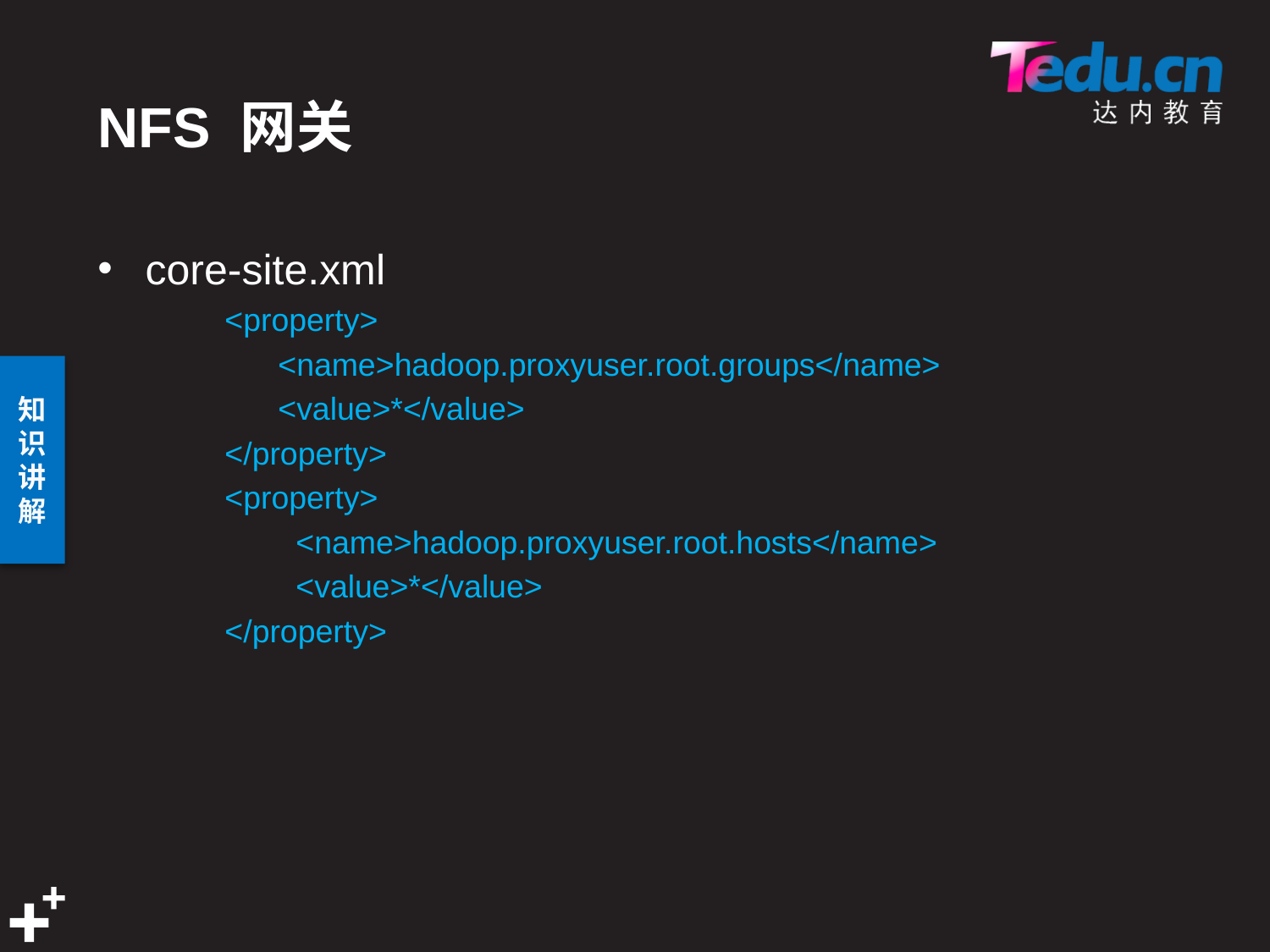

# NFS 网关
core-site.xml
<property>
      <name>hadoop.proxyuser.root.groups</name>
      <value>*</value>
</property>
<property>
        <name>hadoop.proxyuser.root.hosts</name>
        <value>*</value>
</property>